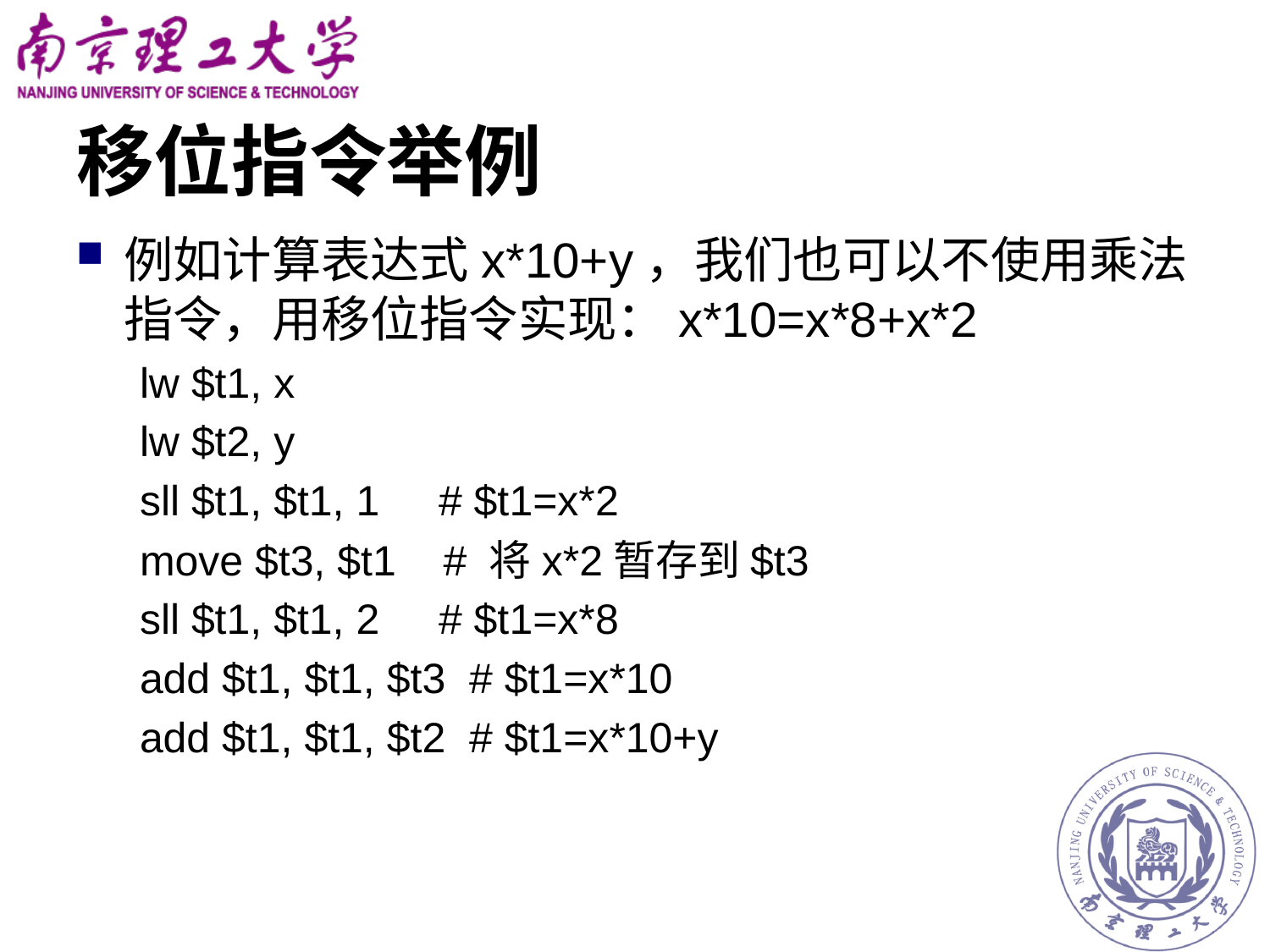

# 移位指令举例
例如计算表达式x*10+y，我们也可以不使用乘法指令，用移位指令实现：x*10=x*8+x*2
lw $t1, x
lw $t2, y
sll $t1, $t1, 1     # $t1=x*2
move $t3, $t1    # 将x*2暂存到$t3
sll $t1, $t1, 2     # $t1=x*8
add $t1, $t1, $t3  # $t1=x*10
add $t1, $t1, $t2  # $t1=x*10+y